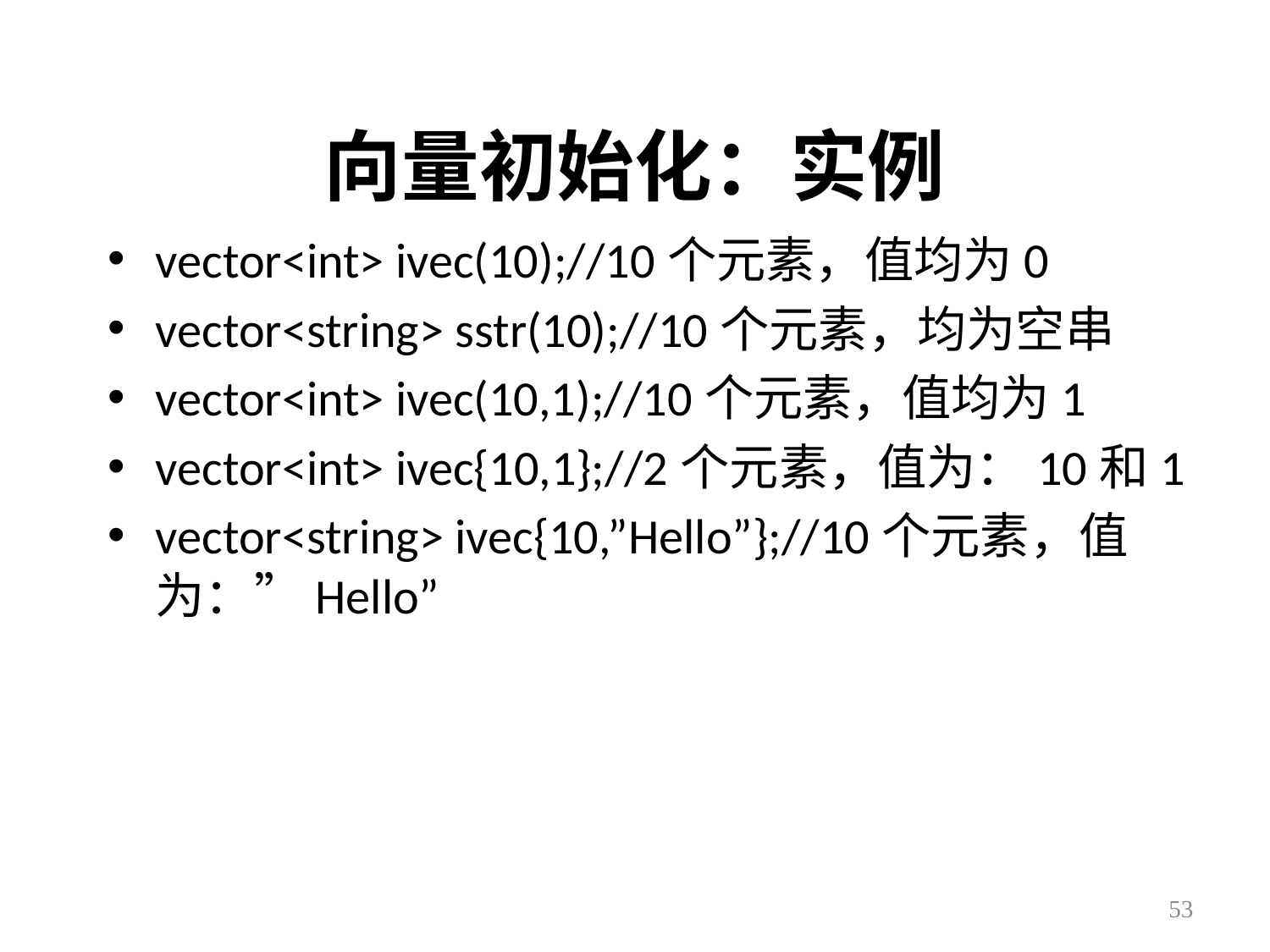

# 向量初始化：实例
vector<int> ivec(10);//10个元素，值均为0
vector<string> sstr(10);//10个元素，均为空串
vector<int> ivec(10,1);//10个元素，值均为1
vector<int> ivec{10,1};//2个元素，值为：10和1
vector<string> ivec{10,”Hello”};//10个元素，值为：”Hello”

53